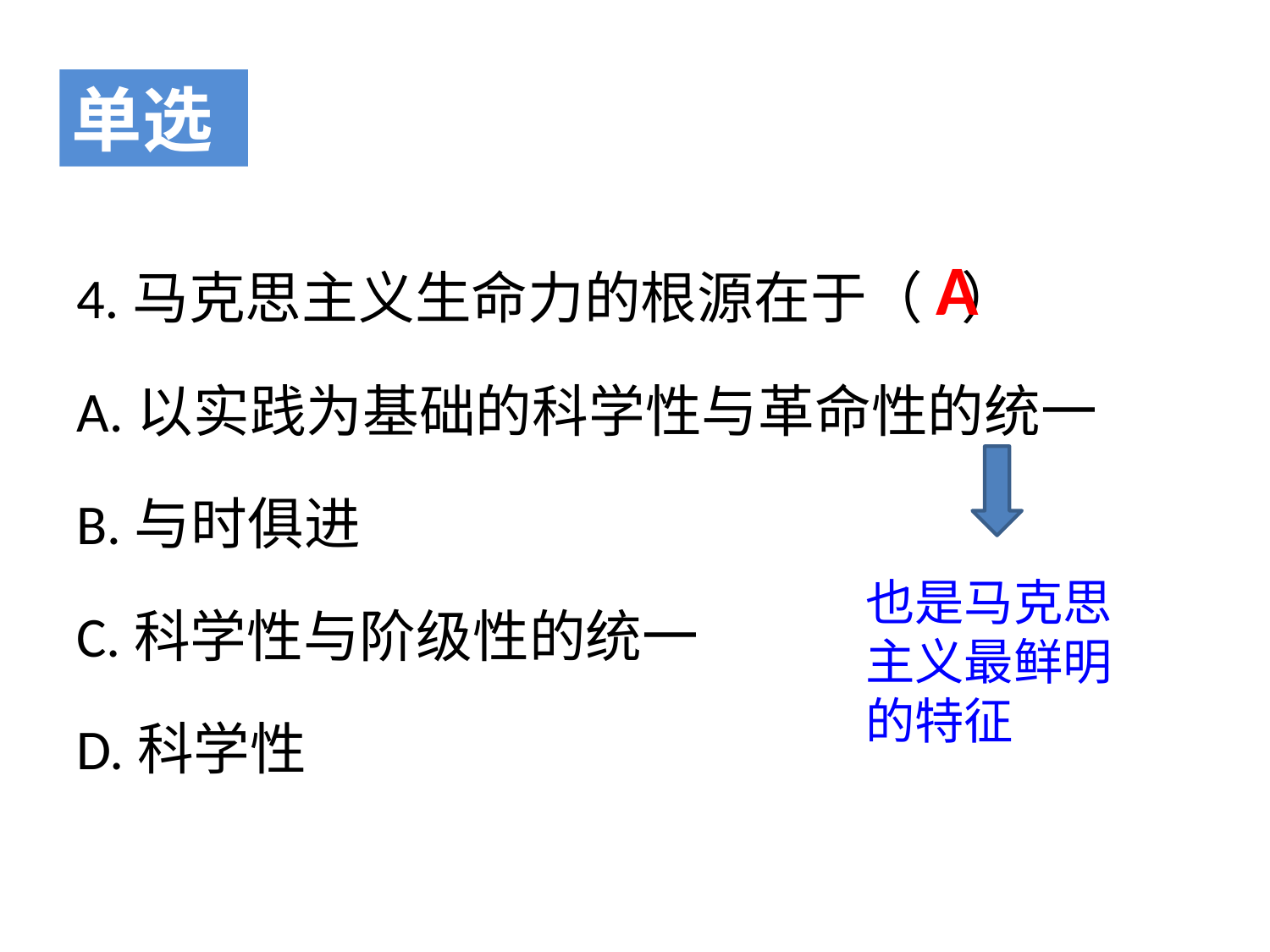

单选
4.马克思主义生命力的根源在于（   ）
A.以实践为基础的科学性与革命性的统一
B.与时俱进
C.科学性与阶级性的统一
D.科学性

A

也是马克思主义最鲜明的特征